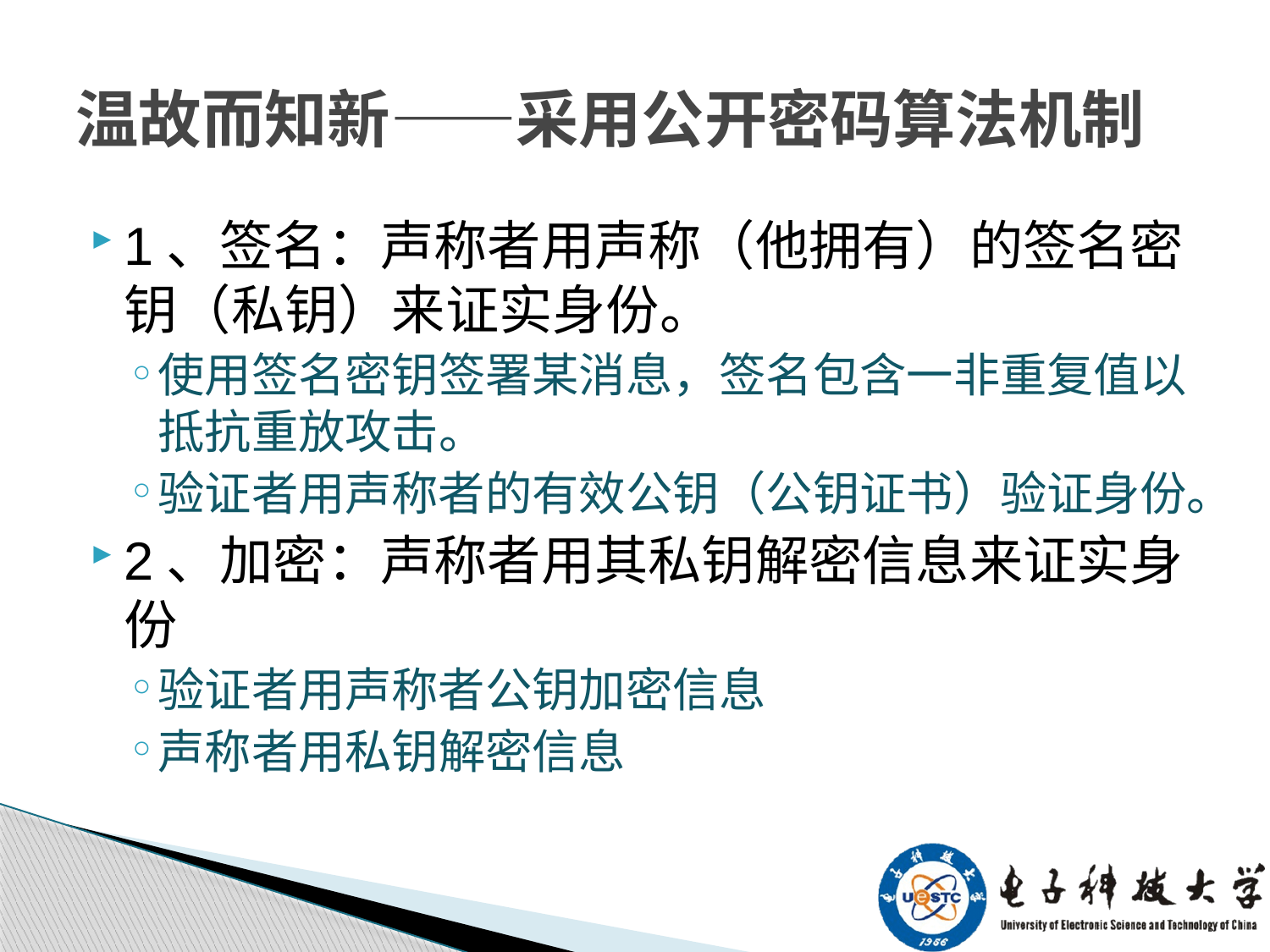

# 温故而知新——采用公开密码算法机制
1、签名：声称者用声称（他拥有）的签名密钥（私钥）来证实身份。
使用签名密钥签署某消息，签名包含一非重复值以抵抗重放攻击。
验证者用声称者的有效公钥（公钥证书）验证身份。
2、加密：声称者用其私钥解密信息来证实身份
验证者用声称者公钥加密信息
声称者用私钥解密信息